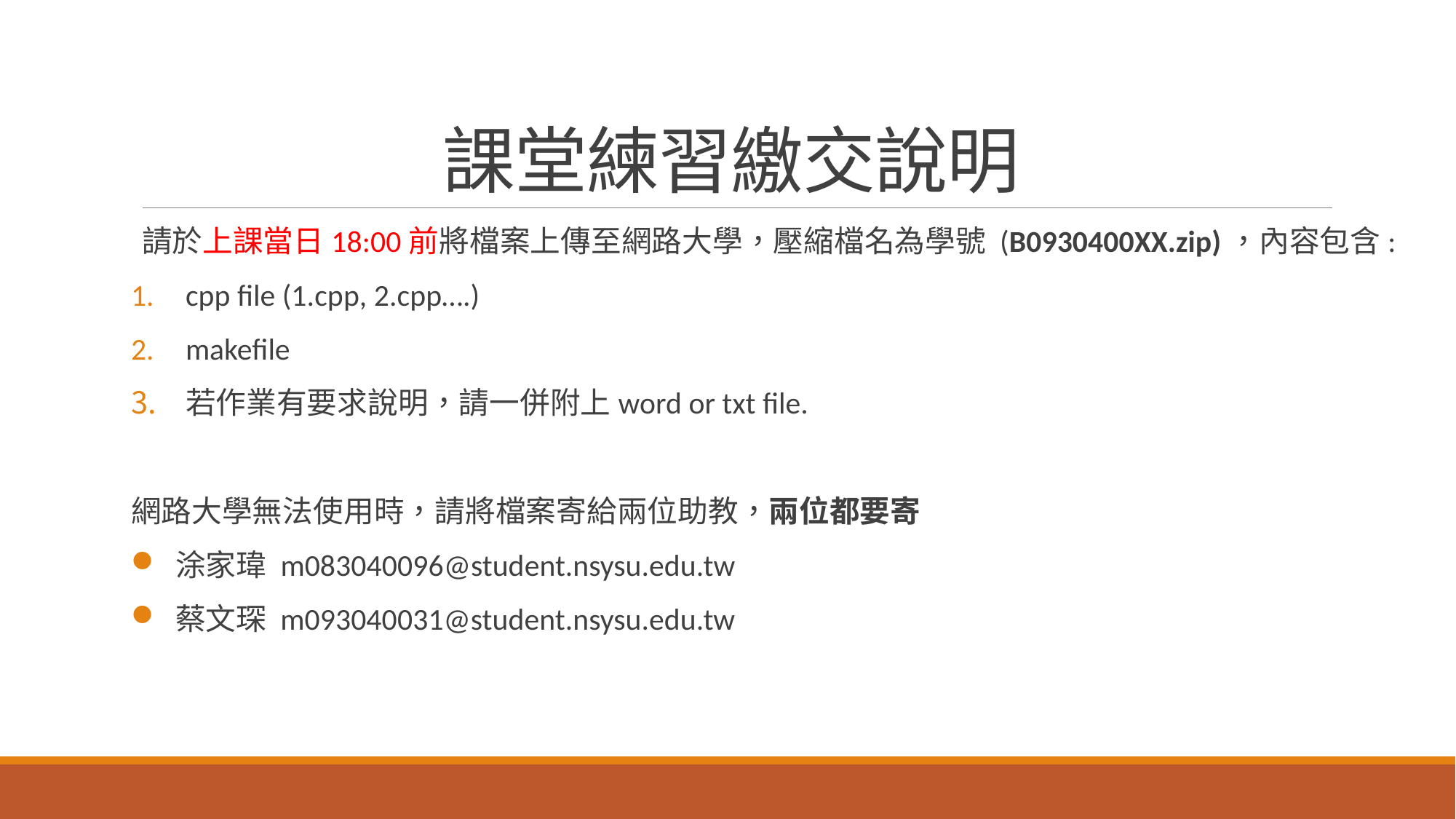

# 課堂練習繳交說明
請於上課當日18:00前將檔案上傳至網路大學，壓縮檔名為學號 (B0930400XX.zip)，內容包含:
cpp file (1.cpp, 2.cpp….)
makefile
若作業有要求說明，請一併附上word or txt file.

網路大學無法使用時，請將檔案寄給兩位助教，兩位都要寄
 涂家瑋 m083040096@student.nsysu.edu.tw
 蔡文琛 m093040031@student.nsysu.edu.tw